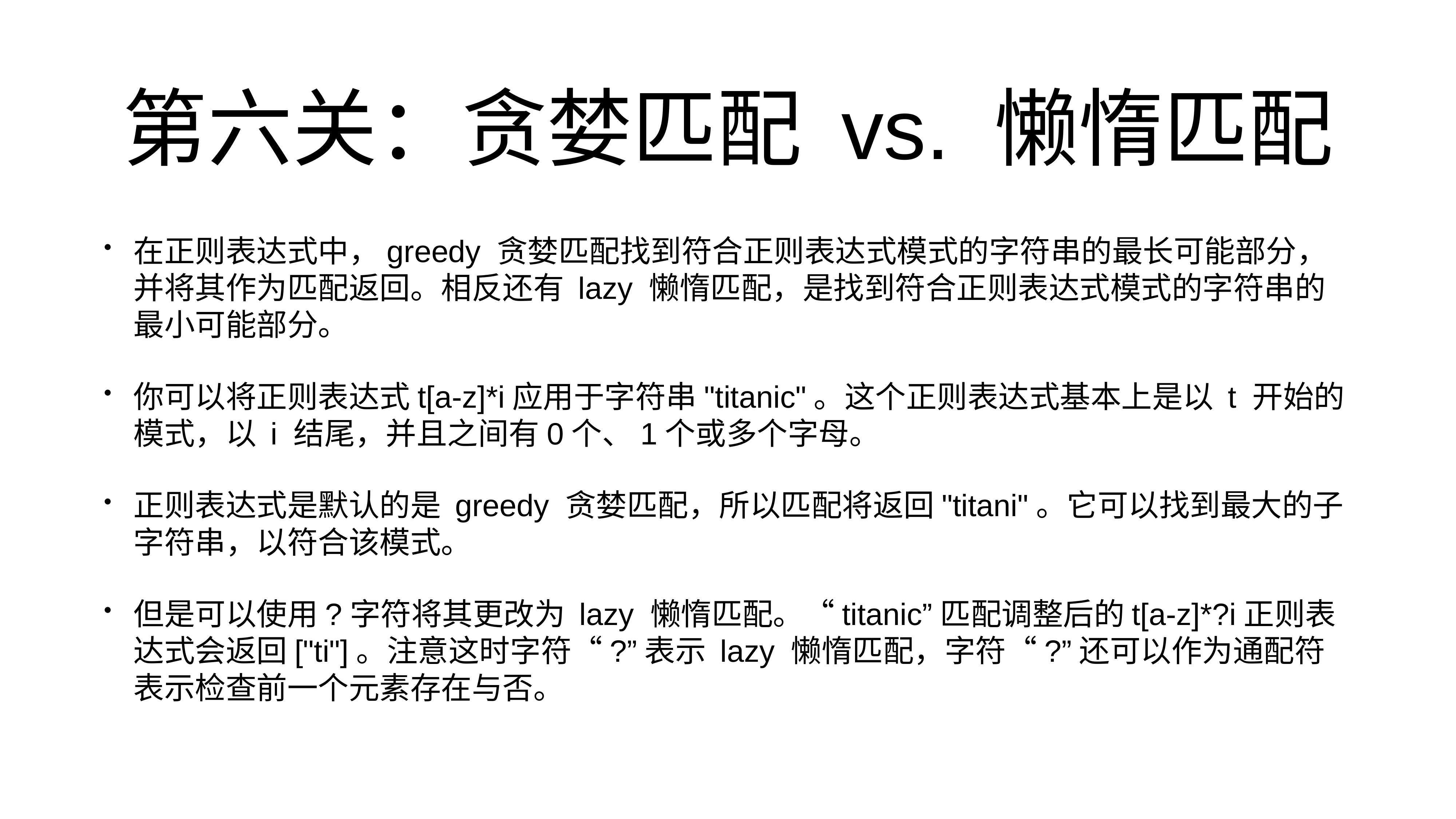

# 第六关：贪婪匹配 vs. 懒惰匹配
在正则表达式中，greedy 贪婪匹配找到符合正则表达式模式的字符串的最长可能部分，并将其作为匹配返回。相反还有 lazy 懒惰匹配，是找到符合正则表达式模式的字符串的最小可能部分。
你可以将正则表达式t[a-z]*i应用于字符串"titanic"。这个正则表达式基本上是以 t 开始的模式，以 i 结尾，并且之间有0个、1个或多个字母。
正则表达式是默认的是 greedy 贪婪匹配，所以匹配将返回"titani"。它可以找到最大的子字符串，以符合该模式。
但是可以使用?字符将其更改为 lazy 懒惰匹配。“titanic”匹配调整后的t[a-z]*?i正则表达式会返回["ti"]。注意这时字符“?”表示 lazy 懒惰匹配，字符“?”还可以作为通配符表示检查前一个元素存在与否。